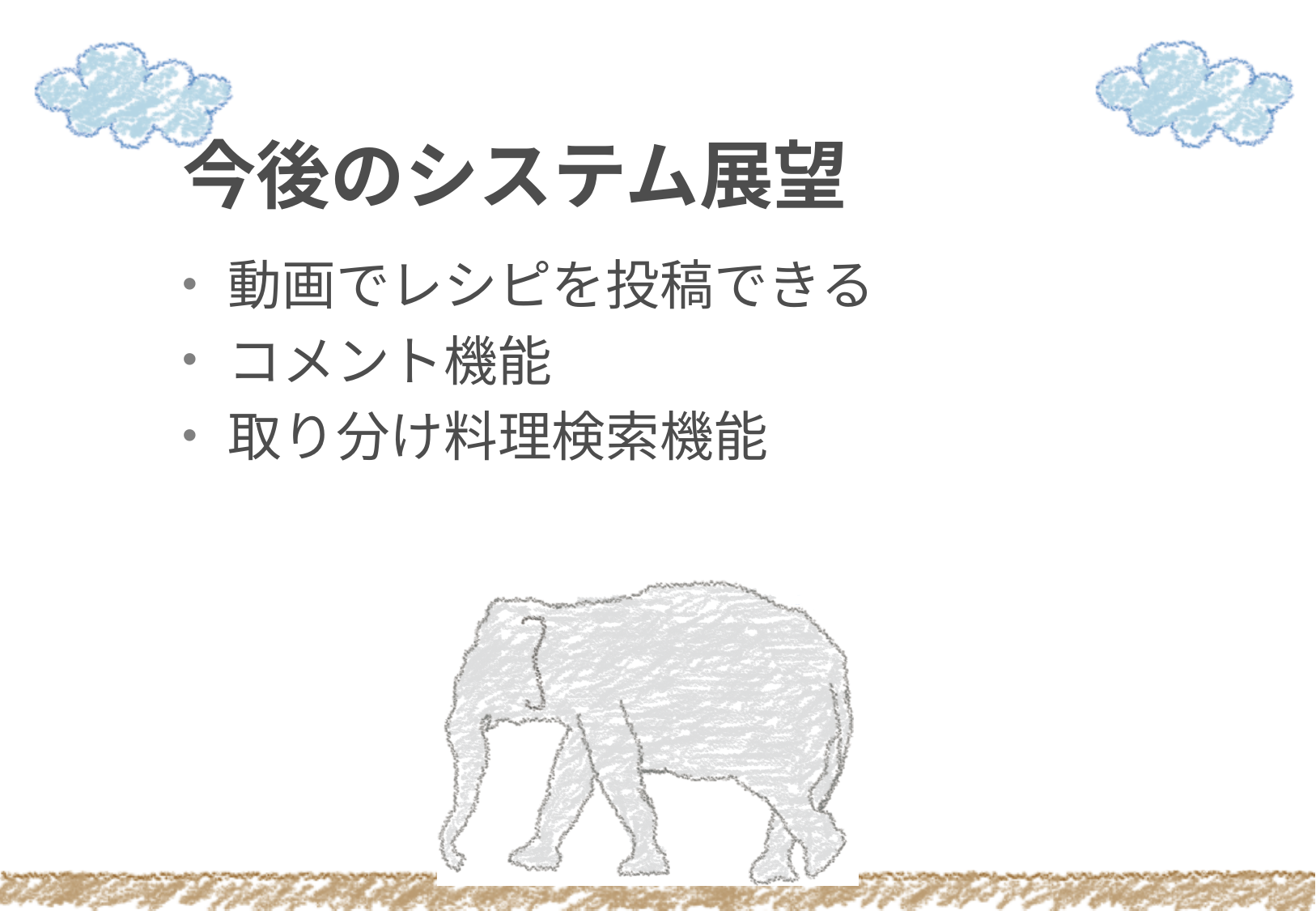

# 今後のシステム展望
動画でレシピを投稿できる
コメント機能
取り分け料理検索機能